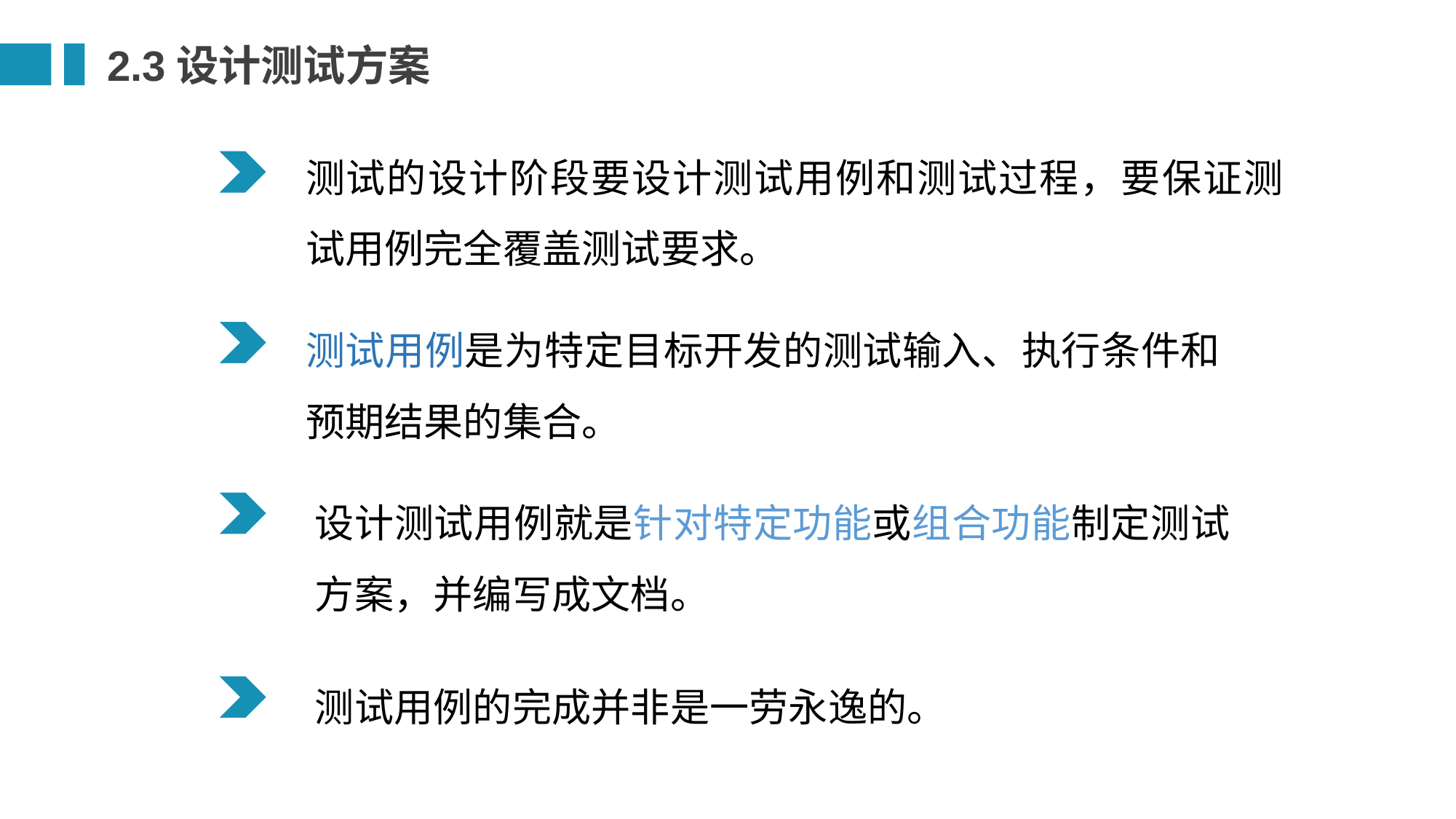

2.3设计测试方案

测试的设计阶段要设计测试用例和测试过程，要保证测试用例完全覆盖测试要求。

测试用例是为特定目标开发的测试输入、执行条件和预期结果的集合。

设计测试用例就是针对特定功能或组合功能制定测试方案，并编写成文档。

测试用例的完成并非是一劳永逸的。

49